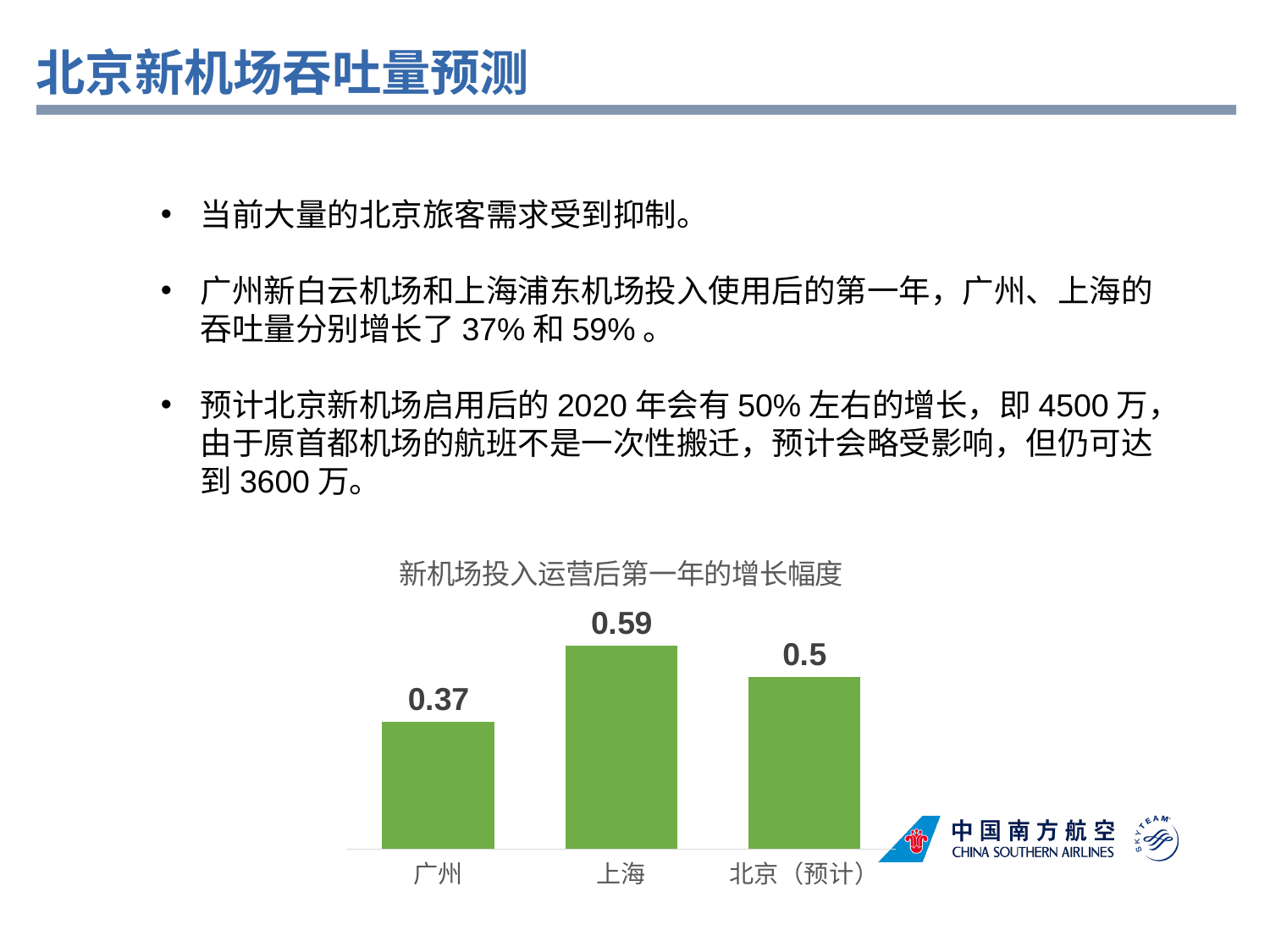

北京新机场吞吐量预测

当前大量的北京旅客需求受到抑制。

广州新白云机场和上海浦东机场投入使用后的第一年，广州、上海的吞吐量分别增长了37%和59%。

预计北京新机场启用后的2020年会有50%左右的增长，即4500万，由于原首都机场的航班不是一次性搬迁，预计会略受影响，但仍可达到3600万。

### Chart: 新机场投入运营后第一年的增长幅度

| Category |  |
|---|---|
| 广州 | 0.37 |
| 上海 | 0.59 |
| 北京（预计） | 0.5 |